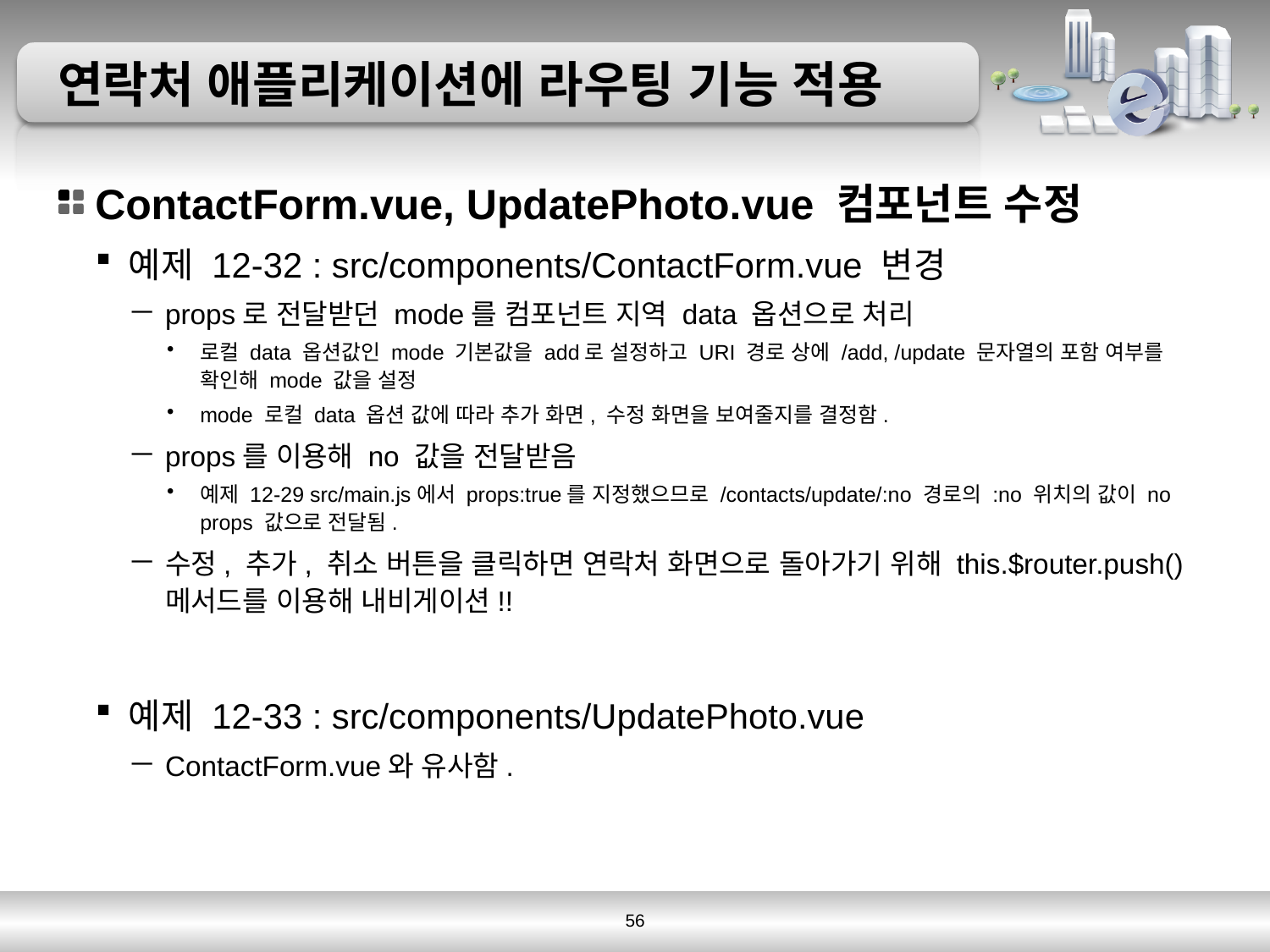

# 연락처 애플리케이션에 라우팅 기능 적용
ContactForm.vue, UpdatePhoto.vue 컴포넌트 수정
예제 12-32 : src/components/ContactForm.vue 변경
props로 전달받던 mode를 컴포넌트 지역 data 옵션으로 처리
로컬 data 옵션값인 mode 기본값을 add로 설정하고 URI 경로 상에 /add, /update 문자열의 포함 여부를 확인해 mode 값을 설정
mode 로컬 data 옵션 값에 따라 추가 화면, 수정 화면을 보여줄지를 결정함.
props를 이용해 no 값을 전달받음
예제 12-29 src/main.js에서 props:true를 지정했으므로 /contacts/update/:no 경로의 :no 위치의 값이 no props 값으로 전달됨.
수정, 추가, 취소 버튼을 클릭하면 연락처 화면으로 돌아가기 위해 this.$router.push() 메서드를 이용해 내비게이션!!

예제 12-33 : src/components/UpdatePhoto.vue
ContactForm.vue와 유사함.